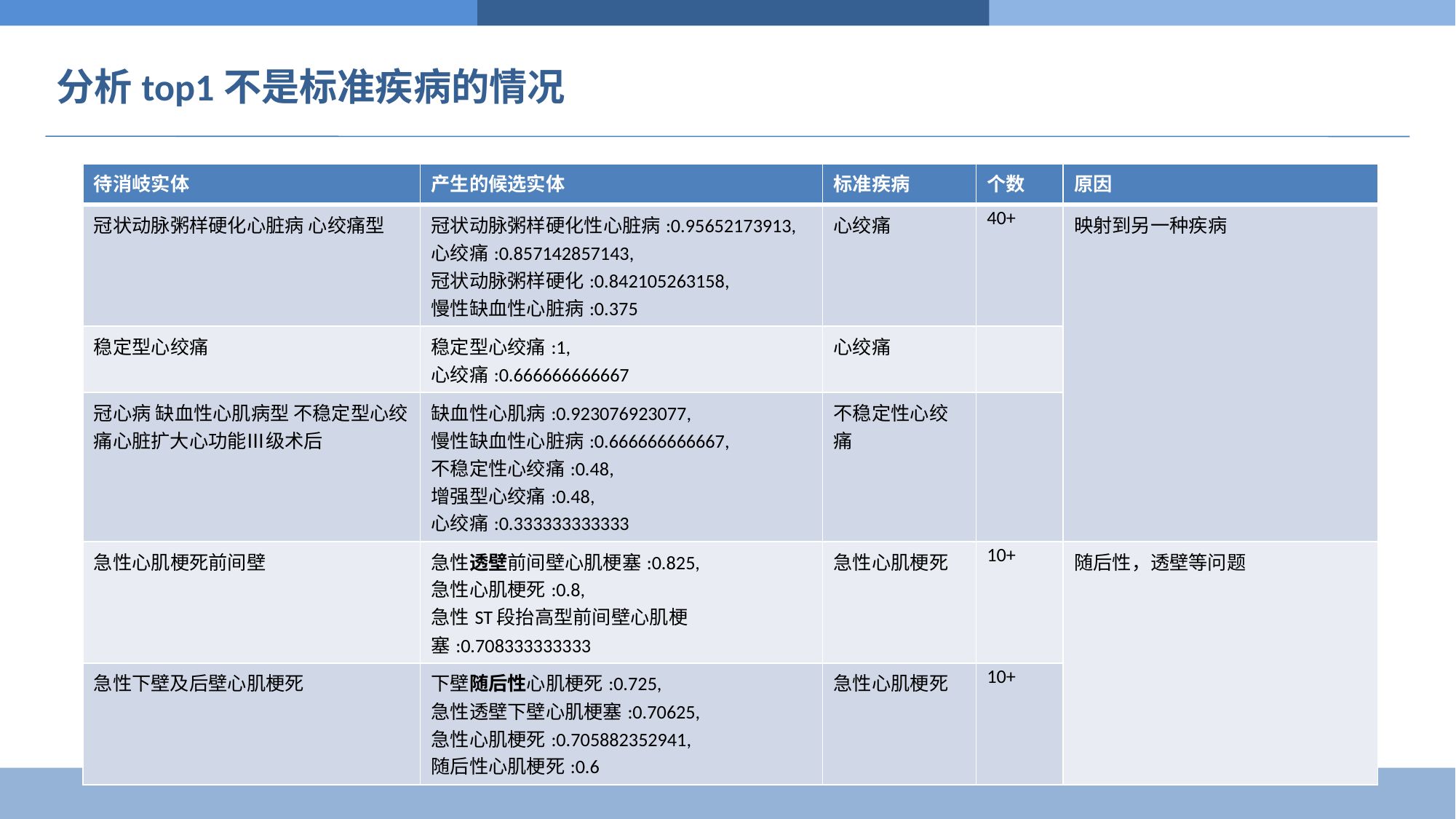

# 分析top1不是标准疾病的情况
| 待消岐实体 | 产生的候选实体 | 标准疾病 | 个数 | 原因 |
| --- | --- | --- | --- | --- |
| 冠状动脉粥样硬化心脏病 心绞痛型 | 冠状动脉粥样硬化性心脏病:0.95652173913, 心绞痛:0.857142857143, 冠状动脉粥样硬化:0.842105263158, 慢性缺血性心脏病:0.375 | 心绞痛 | 40+ | 映射到另一种疾病 |
| 稳定型心绞痛 | 稳定型心绞痛:1, 心绞痛:0.666666666667 | 心绞痛 |  |  |
| 冠心病 缺血性心肌病型 不稳定型心绞痛心脏扩大心功能Ⅲ级术后 | 缺血性心肌病:0.923076923077, 慢性缺血性心脏病:0.666666666667, 不稳定性心绞痛:0.48, 增强型心绞痛:0.48, 心绞痛:0.333333333333 | 不稳定性心绞痛 |  |  |
| 急性心肌梗死前间壁 | 急性透壁前间壁心肌梗塞:0.825, 急性心肌梗死:0.8, 急性ST段抬高型前间壁心肌梗塞:0.708333333333 | 急性心肌梗死 | 10+ | 随后性，透壁等问题 |
| 急性下壁及后壁心肌梗死 | 下壁随后性心肌梗死:0.725, 急性透壁下壁心肌梗塞:0.70625, 急性心肌梗死:0.705882352941, 随后性心肌梗死:0.6 | 急性心肌梗死 | 10+ |  |